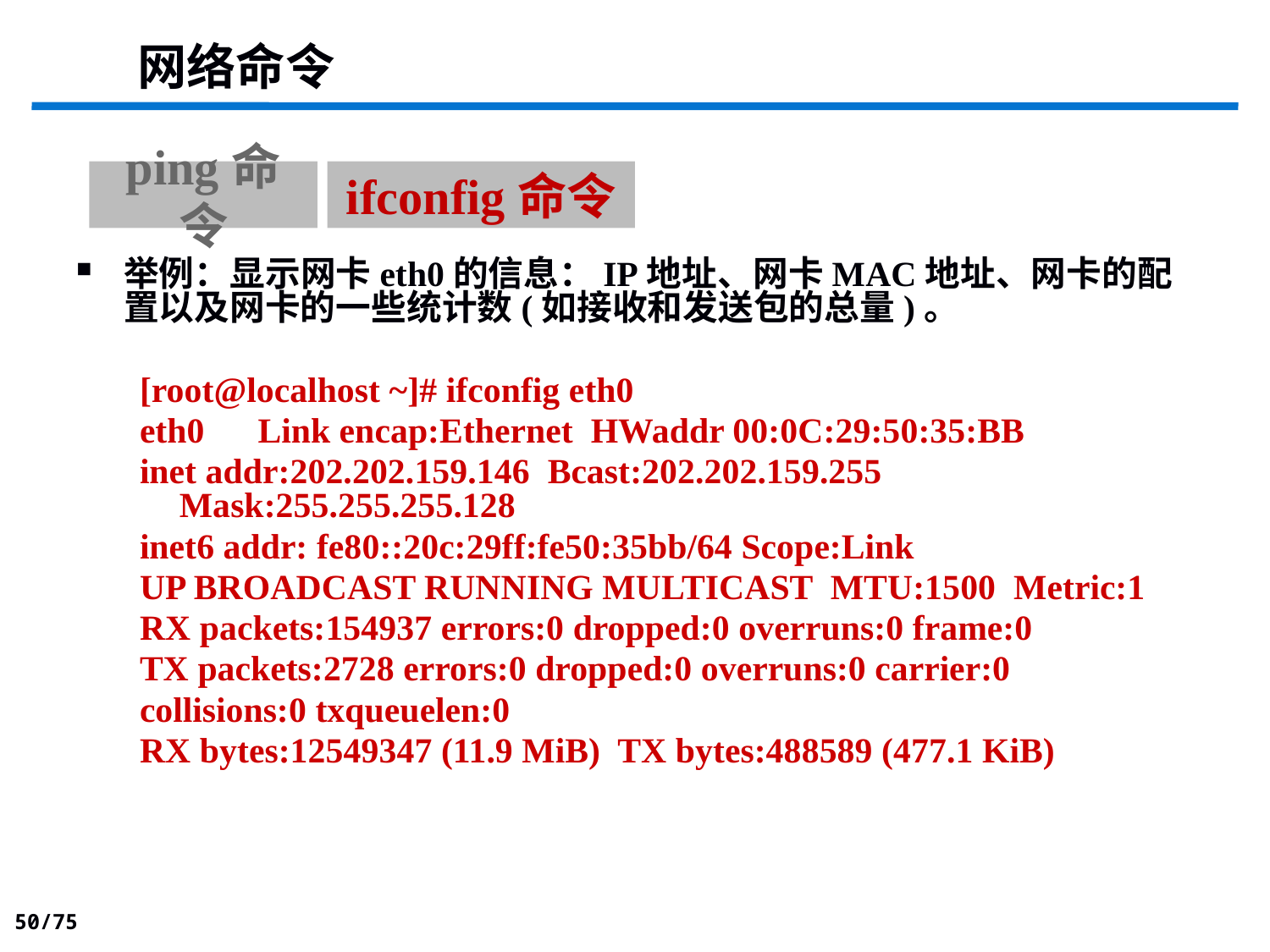

网络命令
ping命令
ifconfig命令
举例：显示网卡eth0的信息：IP地址、网卡MAC地址、网卡的配置以及网卡的一些统计数(如接收和发送包的总量)。

[root@localhost ~]# ifconfig eth0
eth0      Link encap:Ethernet  HWaddr 00:0C:29:50:35:BB
inet addr:202.202.159.146  Bcast:202.202.159.255  Mask:255.255.255.128
inet6 addr: fe80::20c:29ff:fe50:35bb/64 Scope:Link
UP BROADCAST RUNNING MULTICAST  MTU:1500  Metric:1
RX packets:154937 errors:0 dropped:0 overruns:0 frame:0
TX packets:2728 errors:0 dropped:0 overruns:0 carrier:0
collisions:0 txqueuelen:0
RX bytes:12549347 (11.9 MiB)  TX bytes:488589 (477.1 KiB)